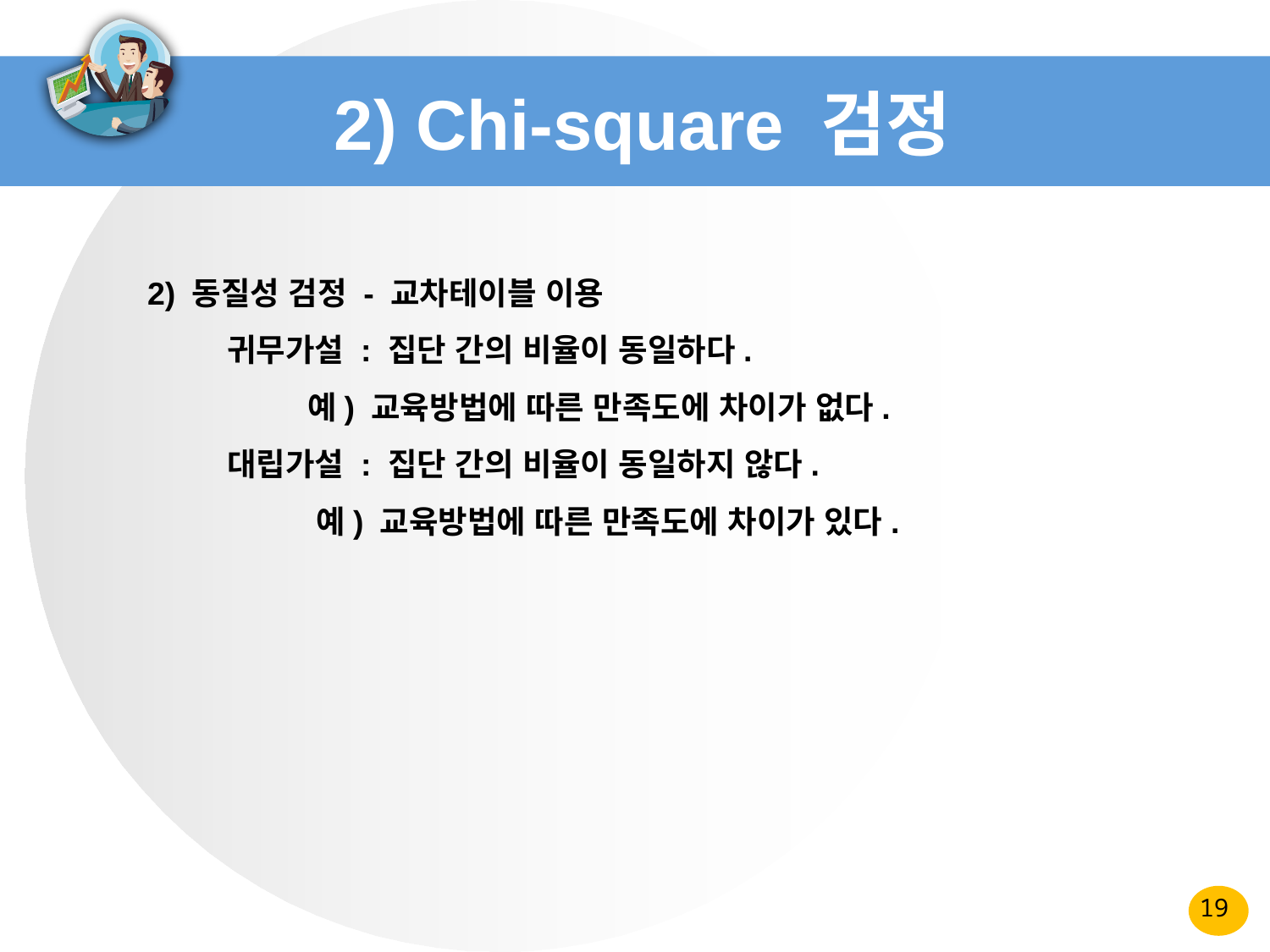

# 2) Chi-square 검정
2) 동질성 검정 - 교차테이블 이용
 귀무가설 : 집단 간의 비율이 동일하다.
          예) 교육방법에 따른 만족도에 차이가 없다.
 대립가설 : 집단 간의 비율이 동일하지 않다.
           예) 교육방법에 따른 만족도에 차이가 있다.
19